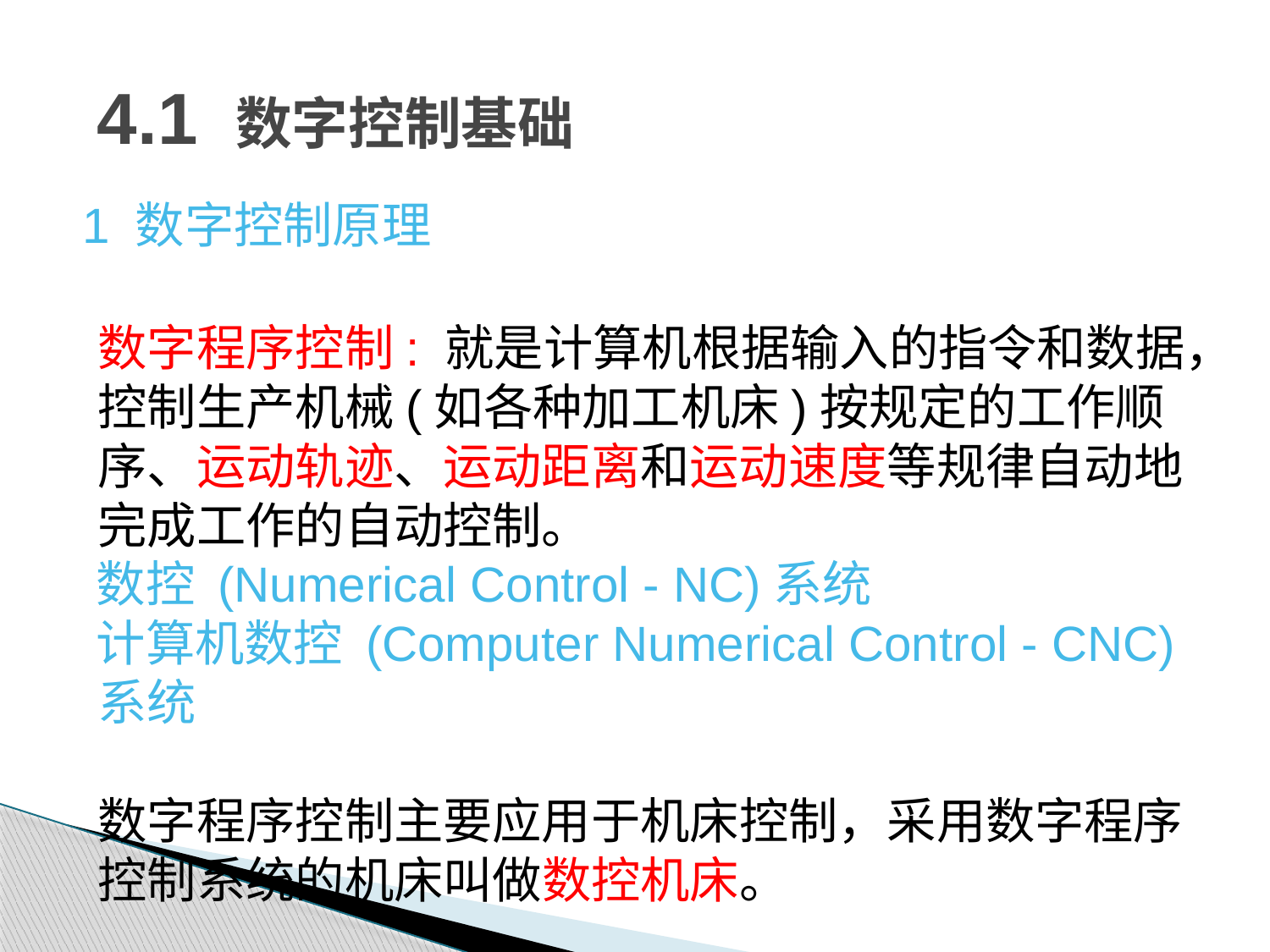

# 4.1 数字控制基础
 1 数字控制原理

	数字程序控制: 就是计算机根据输入的指令和数据，控制生产机械(如各种加工机床)按规定的工作顺序、运动轨迹、运动距离和运动速度等规律自动地完成工作的自动控制。
  数控 (Numerical Control - NC)系统
  计算机数控 (Computer Numerical Control - CNC)系统
数字程序控制主要应用于机床控制，采用数字程序控制系统的机床叫做数控机床。